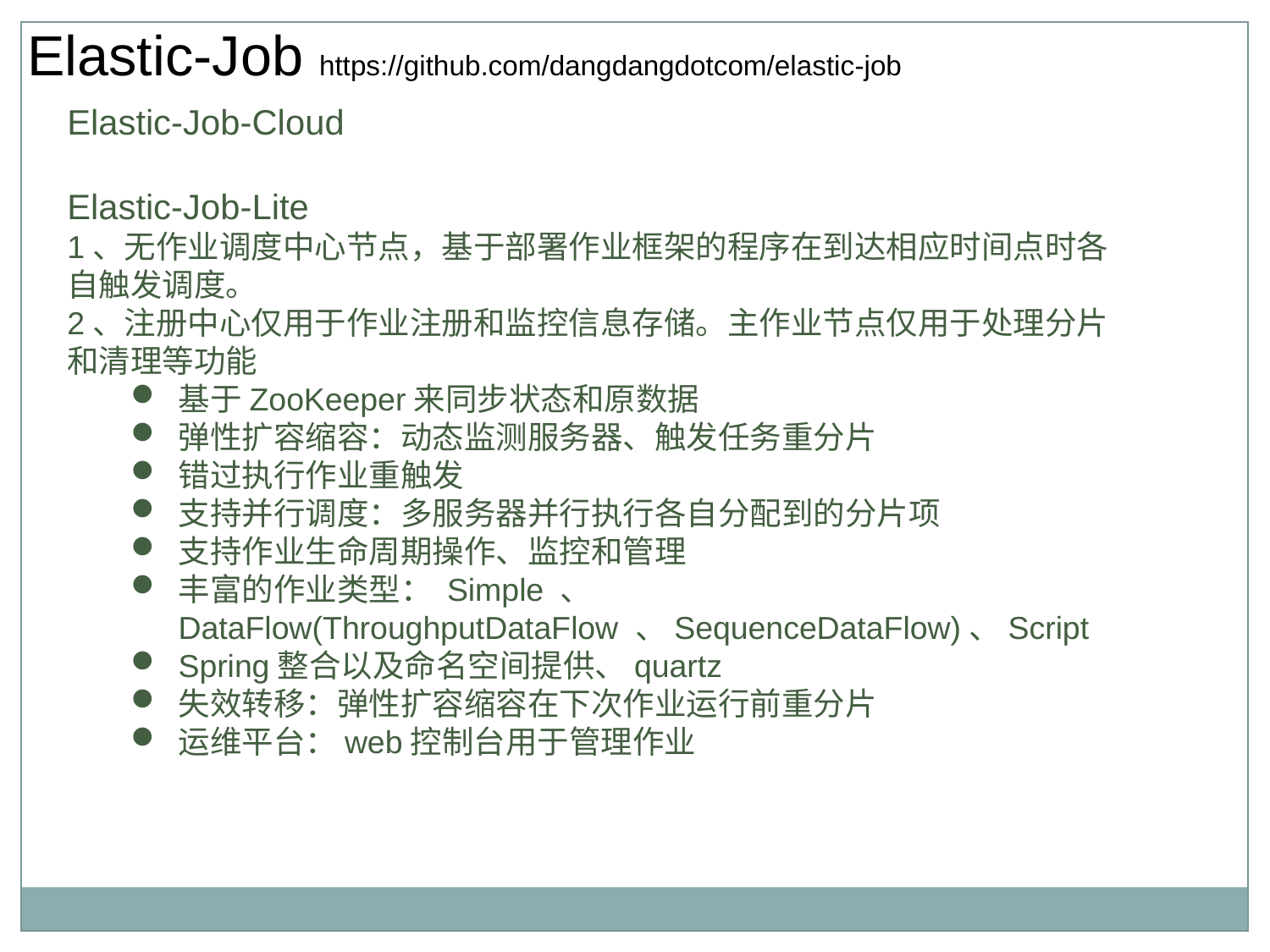

Elastic-Job https://github.com/dangdangdotcom/elastic-job
Elastic-Job-Cloud

Elastic-Job-Lite
1、无作业调度中心节点，基于部署作业框架的程序在到达相应时间点时各自触发调度。
2、注册中心仅用于作业注册和监控信息存储。主作业节点仅用于处理分片和清理等功能
基于ZooKeeper来同步状态和原数据
弹性扩容缩容：动态监测服务器、触发任务重分片
错过执行作业重触发
支持并行调度：多服务器并行执行各自分配到的分片项
支持作业生命周期操作、监控和管理
丰富的作业类型： Simple 、 DataFlow(ThroughputDataFlow 、SequenceDataFlow)、Script
Spring整合以及命名空间提供、quartz
失效转移：弹性扩容缩容在下次作业运行前重分片
运维平台：web控制台用于管理作业